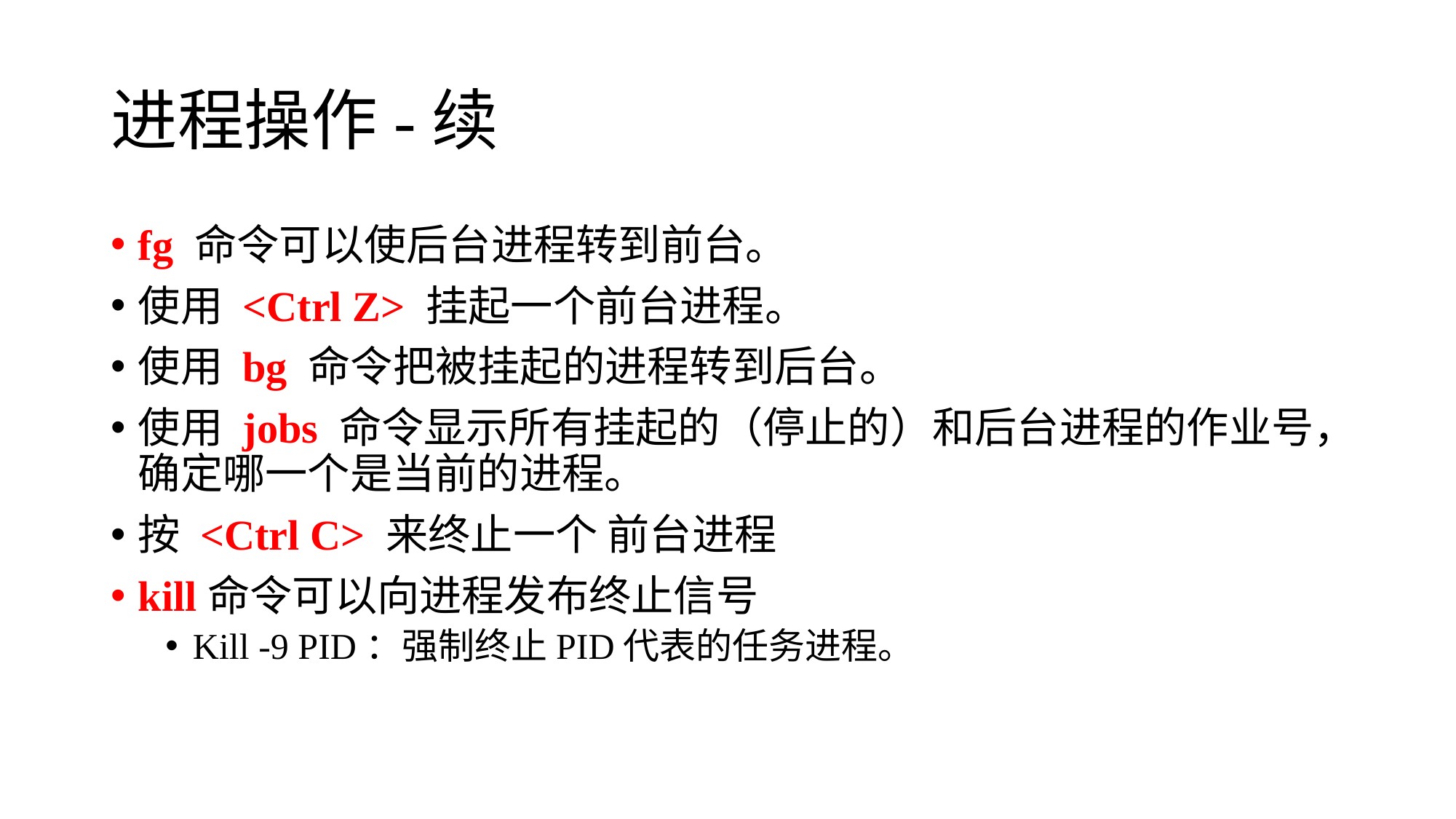

# 进程操作-续
fg 命令可以使后台进程转到前台。
使用 <Ctrl Z> 挂起一个前台进程。
使用 bg 命令把被挂起的进程转到后台。
使用 jobs 命令显示所有挂起的（停止的）和后台进程的作业号，确定哪一个是当前的进程。
按 <Ctrl C> 来终止一个 前台进程
kill命令可以向进程发布终止信号
Kill -9 PID：强制终止PID代表的任务进程。